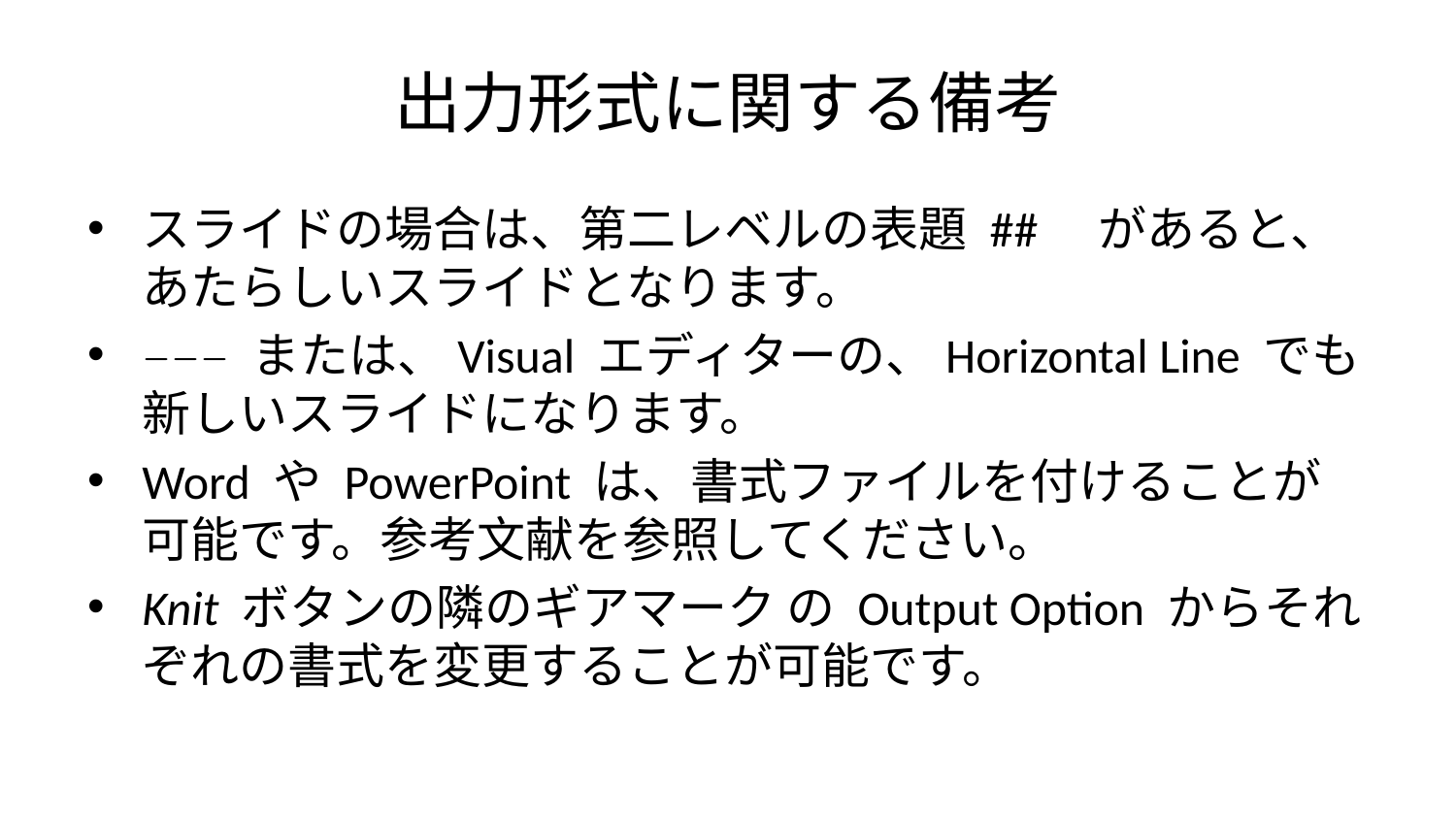

# 出力形式に関する備考
スライドの場合は、第二レベルの表題 ##　があると、あたらしいスライドとなります。
--- または、Visual エディターの、Horizontal Line でも新しいスライドになります。
Word や PowerPoint は、書式ファイルを付けることが可能です。参考文献を参照してください。
Knit ボタンの隣のギアマーク の Output Option からそれぞれの書式を変更することが可能です。